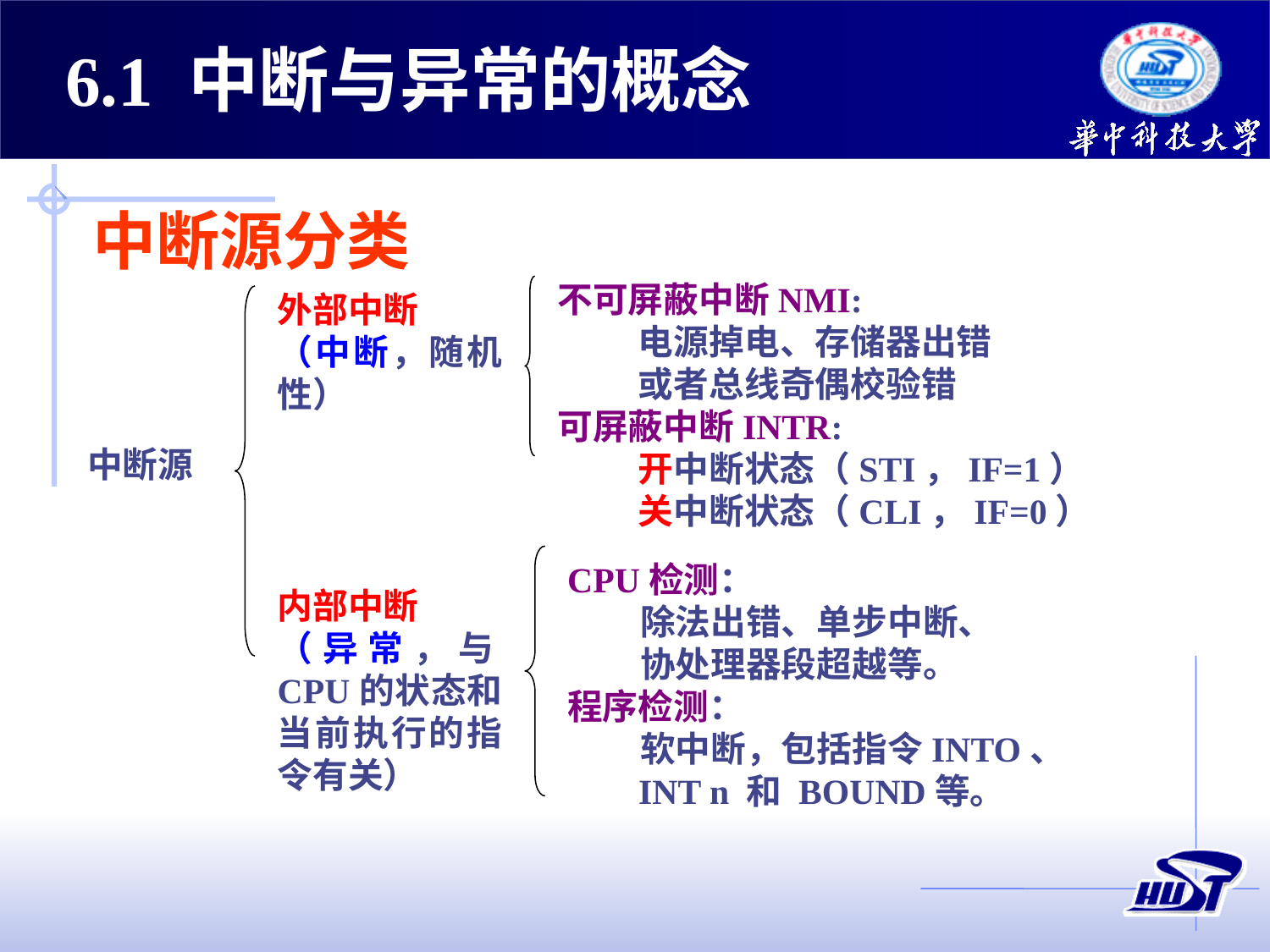

# 6.1 中断与异常的概念
中断源分类

不可屏蔽中断NMI:
         电源掉电、存储器出错
         或者总线奇偶校验错
可屏蔽中断INTR:
         开中断状态（STI，IF=1）
         关中断状态（CLI，IF=0）

外部中断
（中断，随机性）

内部中断
（异常，与CPU的状态和当前执行的指令有关）
中断源

CPU检测：
        除法出错、单步中断、
        协处理器段超越等。
程序检测：
        软中断，包括指令INTO、
        INT n 和 BOUND等。